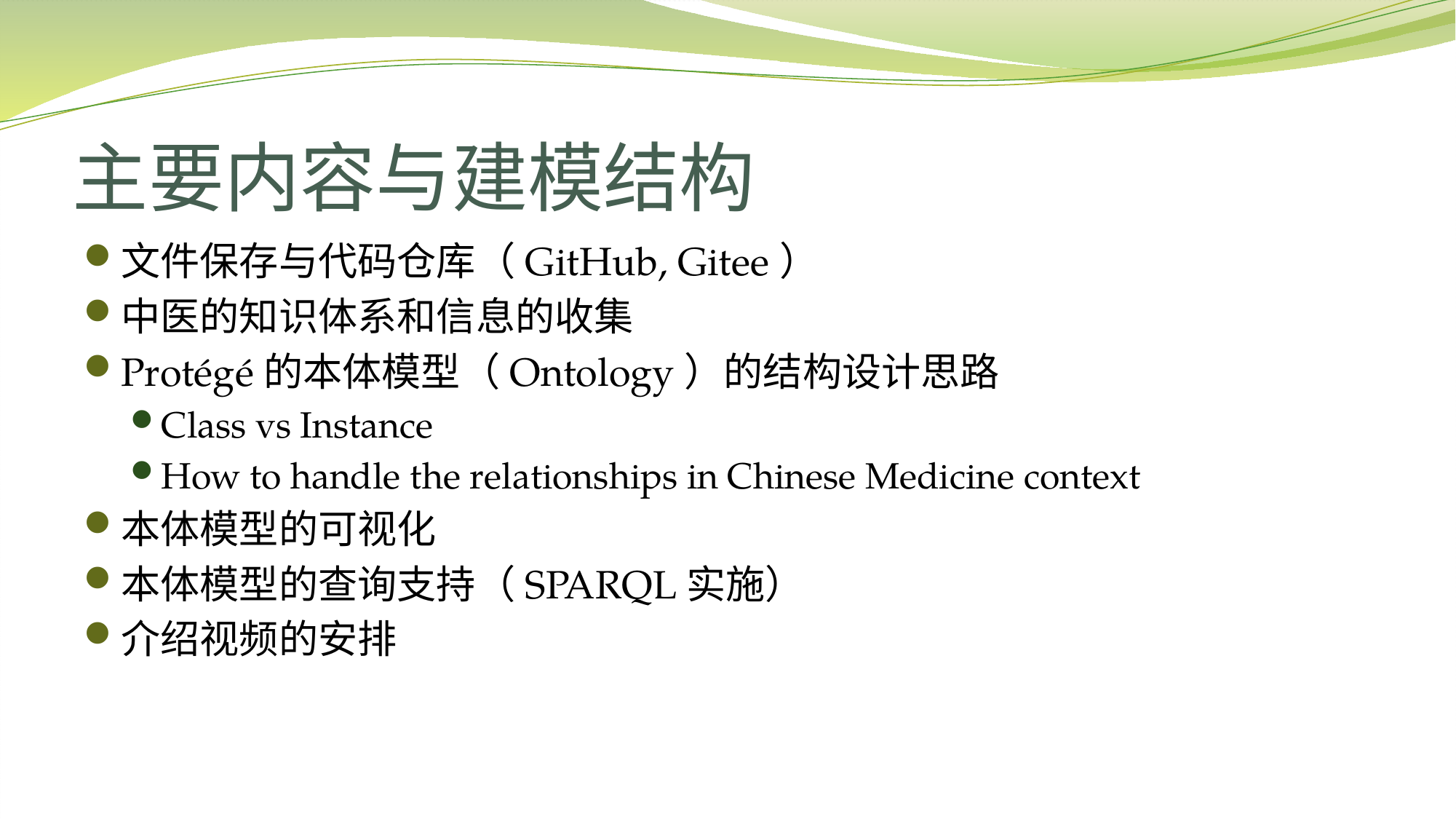

# 主要内容与建模结构
文件保存与代码仓库（GitHub, Gitee）
中医的知识体系和信息的收集
Protégé的本体模型（Ontology）的结构设计思路
Class vs Instance
How to handle the relationships in Chinese Medicine context
本体模型的可视化
本体模型的查询支持（SPARQL实施）
介绍视频的安排